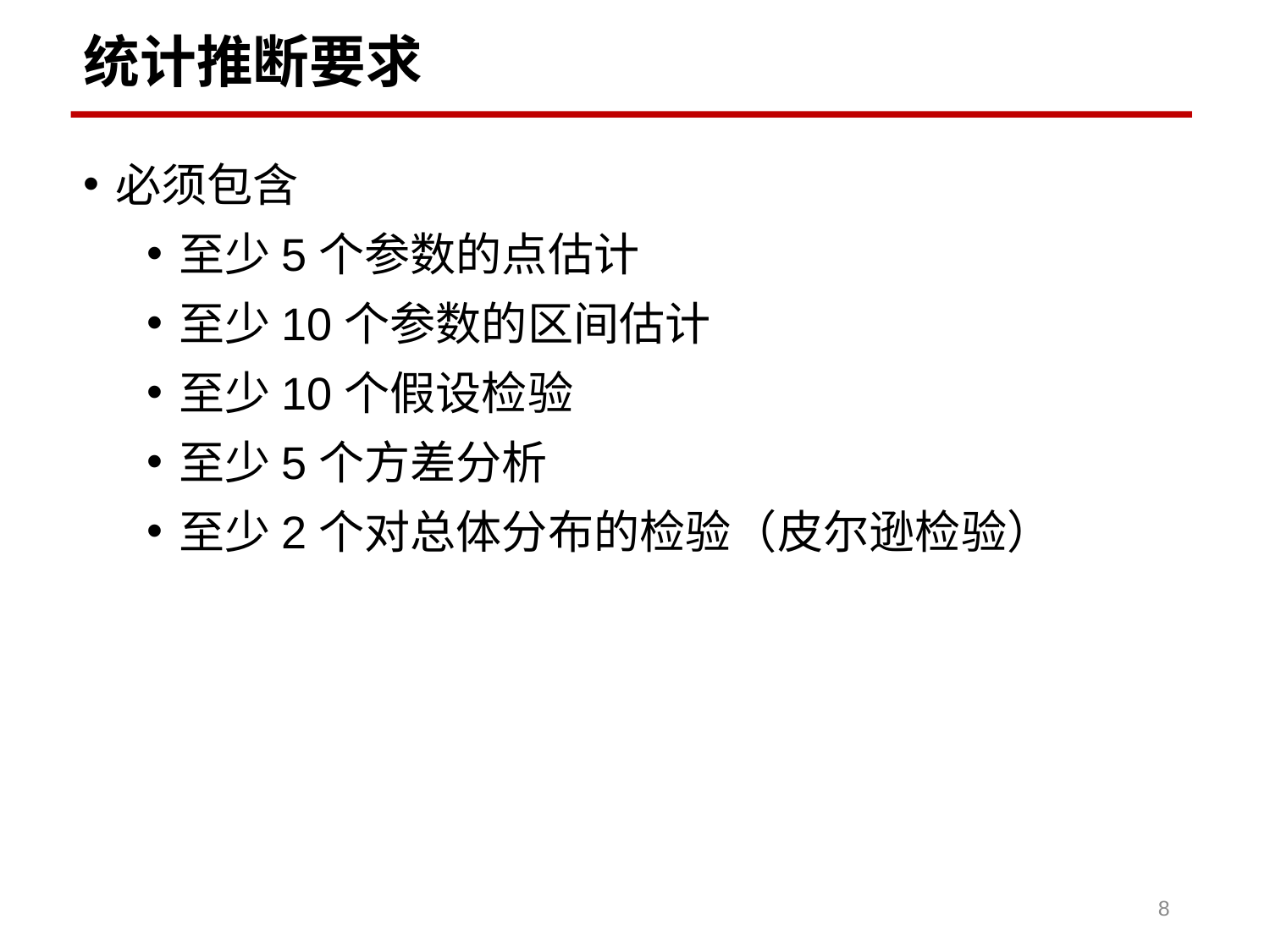

# 统计推断要求
必须包含
至少5个参数的点估计
至少10个参数的区间估计
至少10个假设检验
至少5个方差分析
至少2个对总体分布的检验（皮尔逊检验）

8